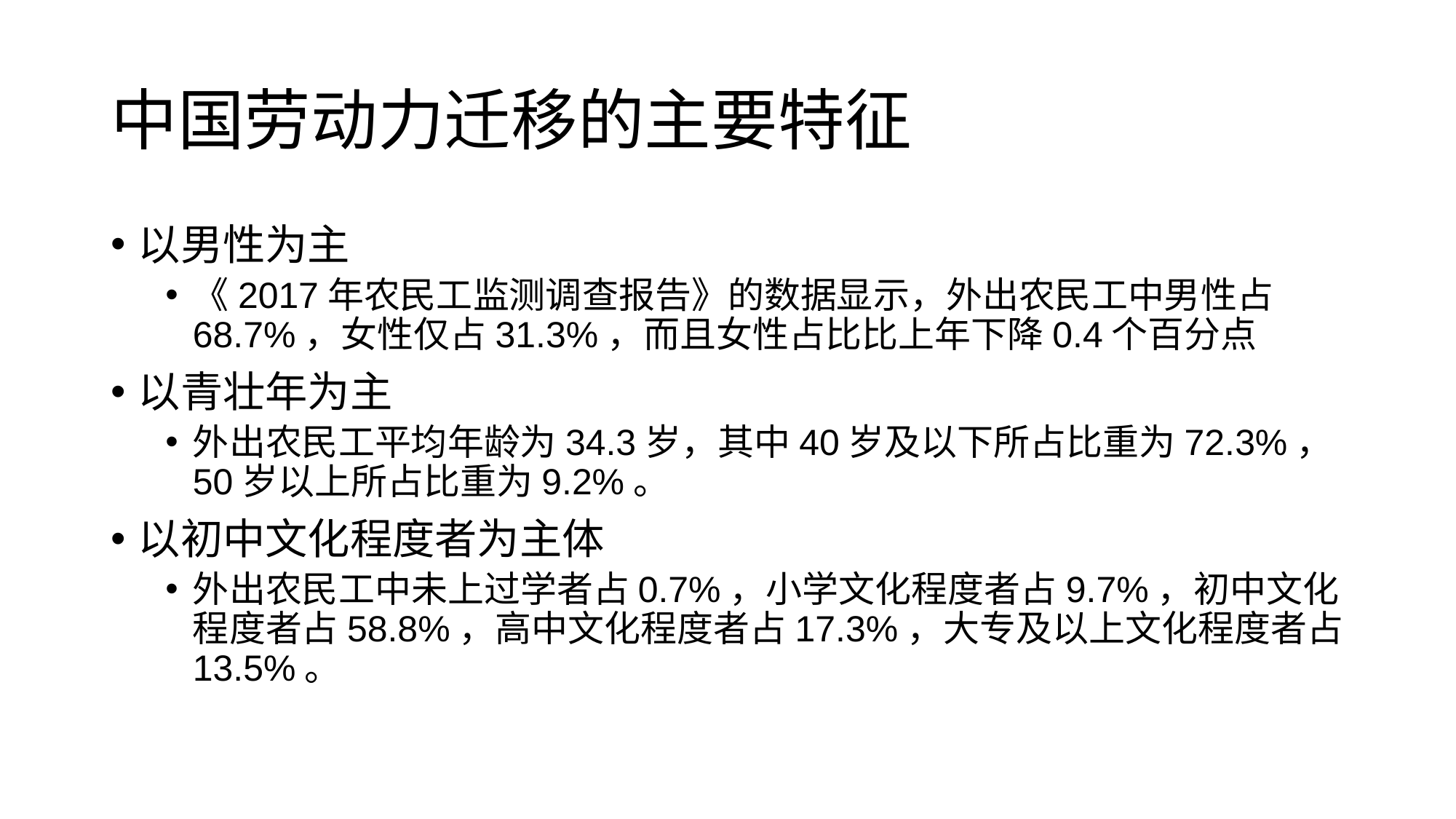

# 中国劳动力迁移的主要特征
以男性为主
《2017年农民工监测调查报告》的数据显示，外出农民工中男性占68.7%，女性仅占31.3%，而且女性占比比上年下降0.4个百分点
以青壮年为主
外出农民工平均年龄为34.3岁，其中40岁及以下所占比重为72.3%，50岁以上所占比重为9.2%。
以初中文化程度者为主体
外出农民工中未上过学者占0.7%，小学文化程度者占9.7%，初中文化程度者占58.8%，高中文化程度者占17.3%，大专及以上文化程度者占13.5%。